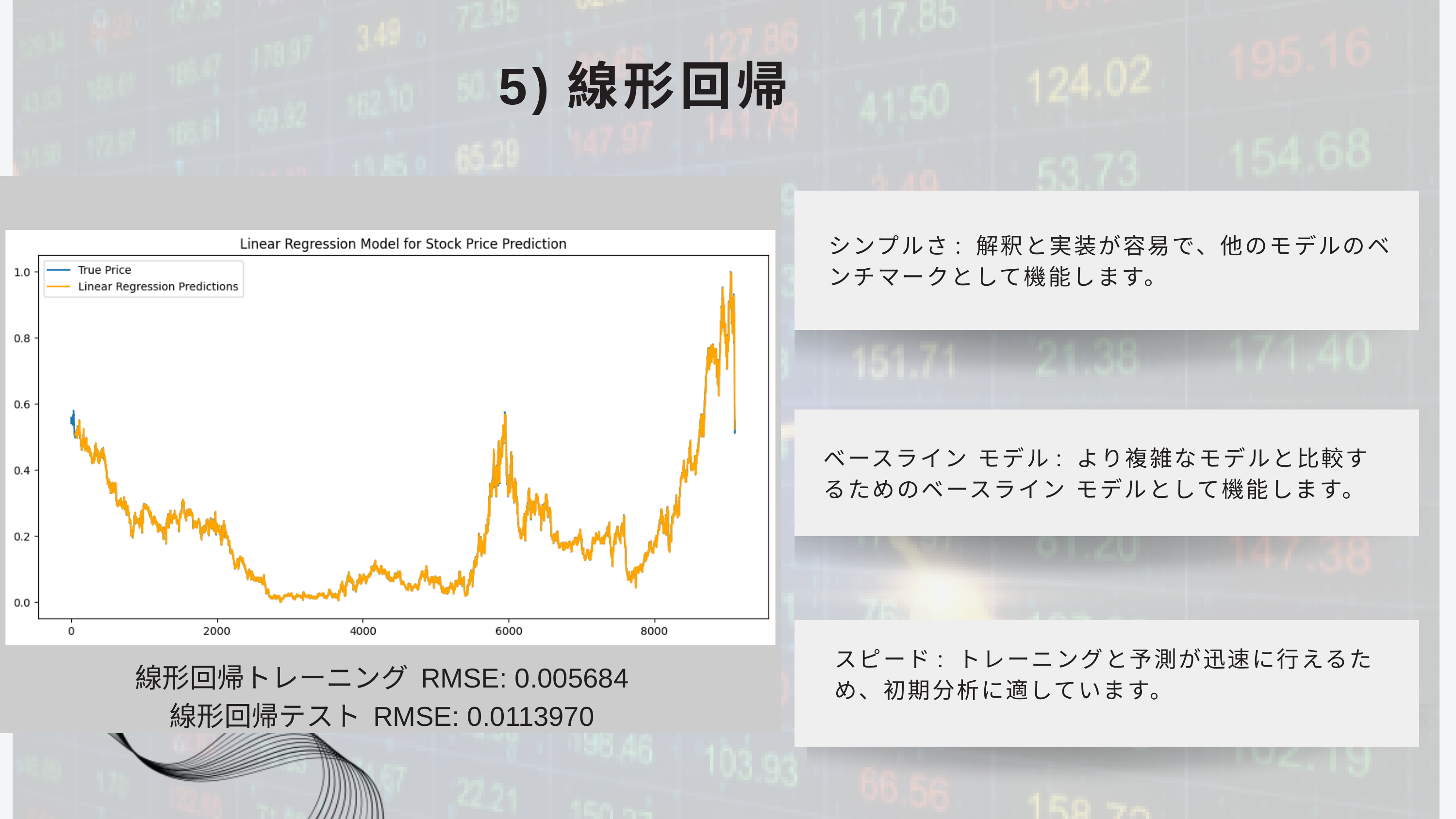

5)線形回帰

シンプルさ: 解釈と実装が容易で、他のモデルのベンチマークとして機能します。

ベースライン モデル: より複雑なモデルと比較するためのベースライン モデルとして機能します。

スピード: トレーニングと予測が迅速に行えるため、初期分析に適しています。

線形回帰トレーニング RMSE: 0.005684
線形回帰テスト RMSE: 0.0113970